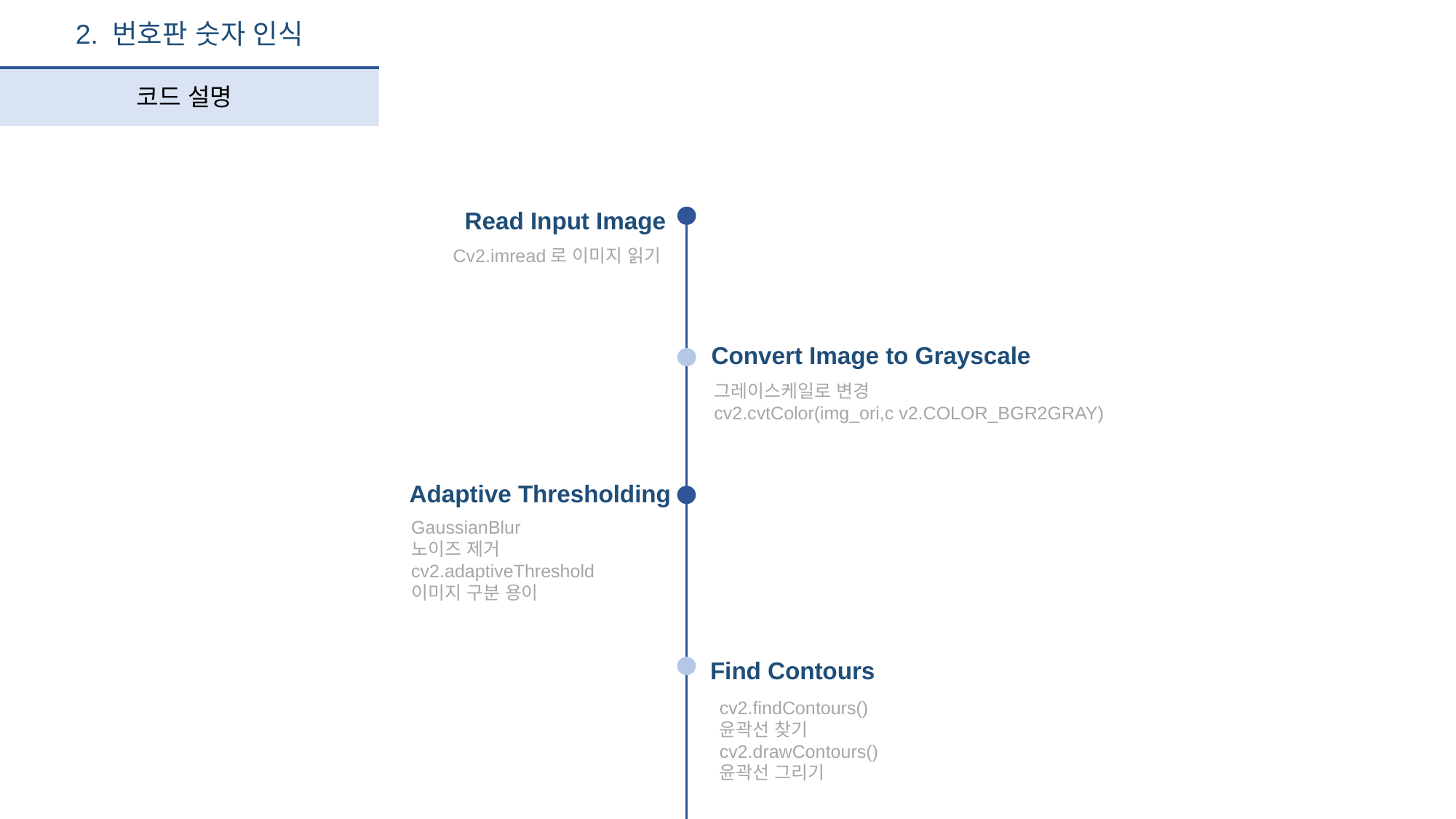

2. 번호판 숫자 인식

코드 설명
Read Input Image

Cv2.imread로 이미지 읽기
Convert Image to Grayscale

그레이스케일로 변경
cv2.cvtColor(img_ori,c v2.COLOR_BGR2GRAY)
Adaptive Thresholding

GaussianBlur
노이즈 제거
cv2.adaptiveThreshold
이미지 구분 용이
Find Contours

cv2.findContours()
윤곽선 찾기
cv2.drawContours()
윤곽선 그리기